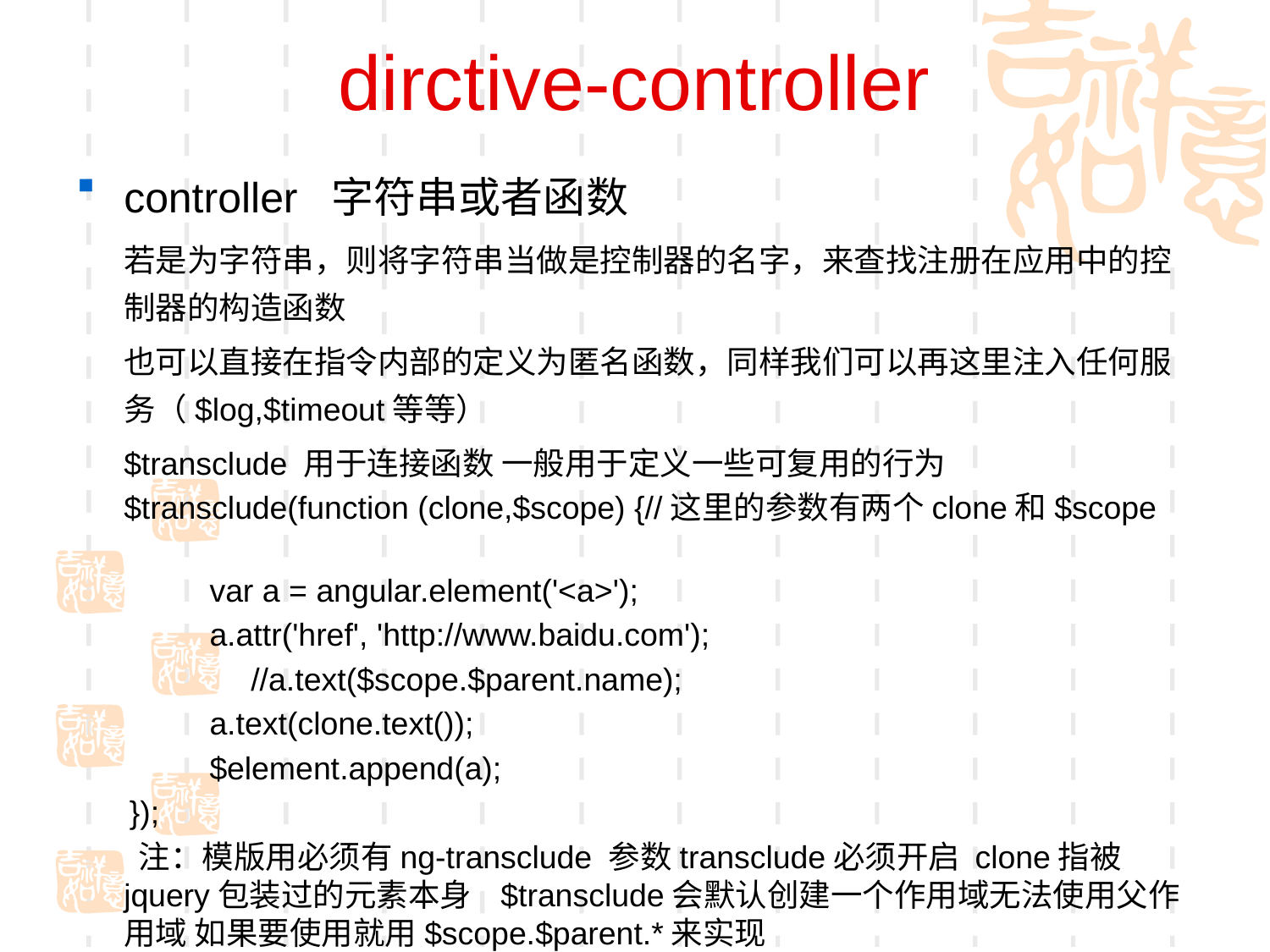

dirctive-controller
controller  字符串或者函数
	若是为字符串，则将字符串当做是控制器的名字，来查找注册在应用中的控制器的构造函数
	也可以直接在指令内部的定义为匿名函数，同样我们可以再这里注入任何服务（$log,$timeout等等）
	$transclude 用于连接函数 一般用于定义一些可复用的行为
	$transclude(function (clone,$scope) {//这里的参数有两个clone和$scope
               var a = angular.element('<a>');
               a.attr('href', 'http://www.baidu.com');
		//a.text($scope.$parent.name);
               a.text(clone.text());
               $element.append(a);
      });
	 注：模版用必须有ng-transclude 参数transclude必须开启 clone指被jquery包装过的元素本身   $transclude会默认创建一个作用域无法使用父作用域 如果要使用就用$scope.$parent.*来实现